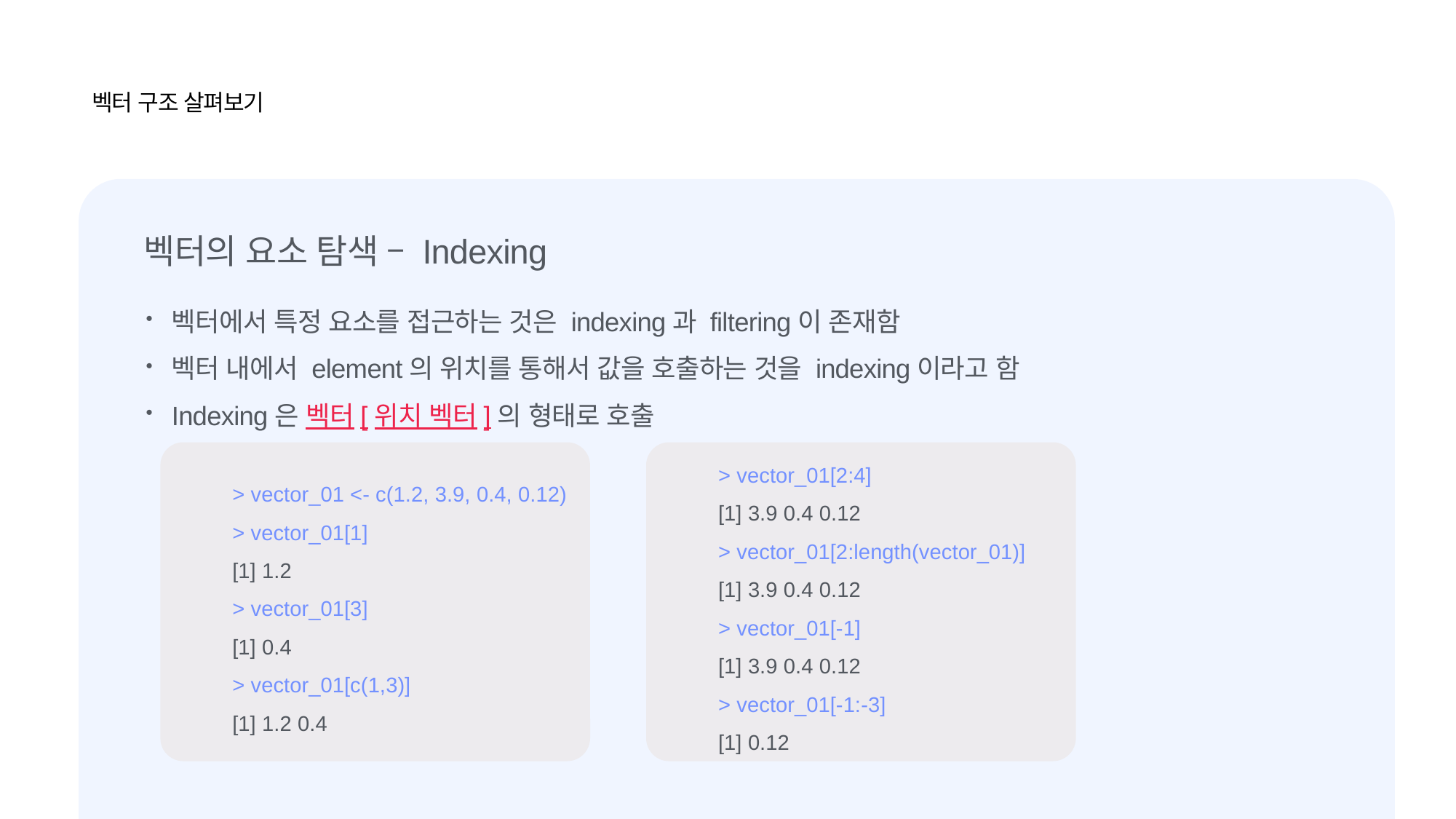

벡터 구조 살펴보기

벡터의 요소 탐색 – Indexing
벡터에서 특정 요소를 접근하는 것은 indexing과 filtering이 존재함
벡터 내에서 element의 위치를 통해서 값을 호출하는 것을 indexing이라고 함
Indexing은 벡터[위치 벡터]의 형태로 호출
> vector_01 <- c(1.2, 3.9, 0.4, 0.12)
> vector_01[1]
[1] 1.2
> vector_01[3]
[1] 0.4
> vector_01[c(1,3)]
[1] 1.2 0.4
> vector_01[2:4]
[1] 3.9 0.4 0.12
> vector_01[2:length(vector_01)]
[1] 3.9 0.4 0.12
> vector_01[-1]
[1] 3.9 0.4 0.12
> vector_01[-1:-3]
[1] 0.12